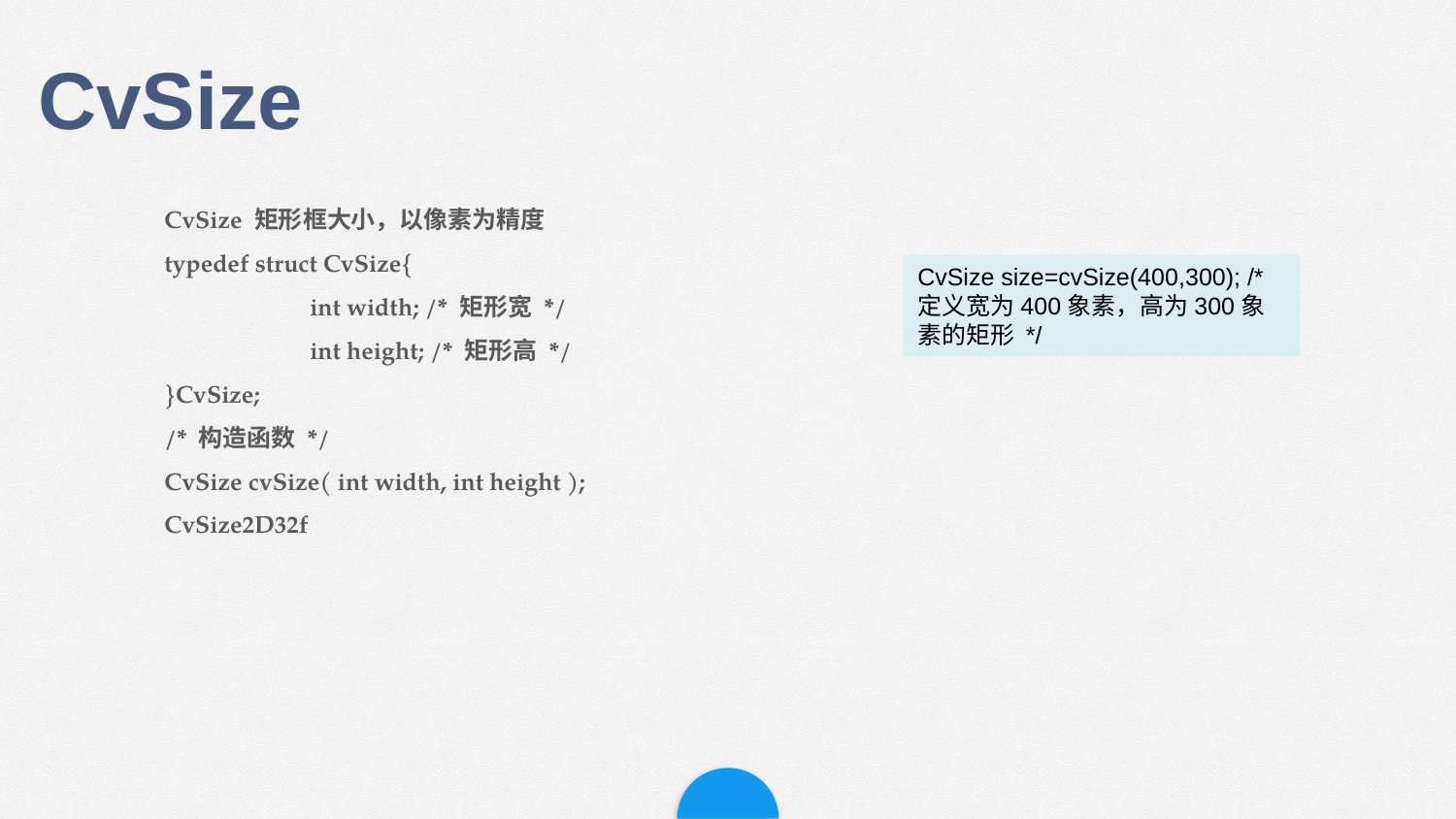

CvSize
CvSize 矩形框大小，以像素为精度
typedef struct CvSize{
	int width; /* 矩形宽 */
	int height; /* 矩形高 */
}CvSize;
/* 构造函数 */
CvSize cvSize( int width, int height );
CvSize2D32f
CvSize size=cvSize(400,300); /* 定义宽为400象素，高为300象素的矩形 */
3